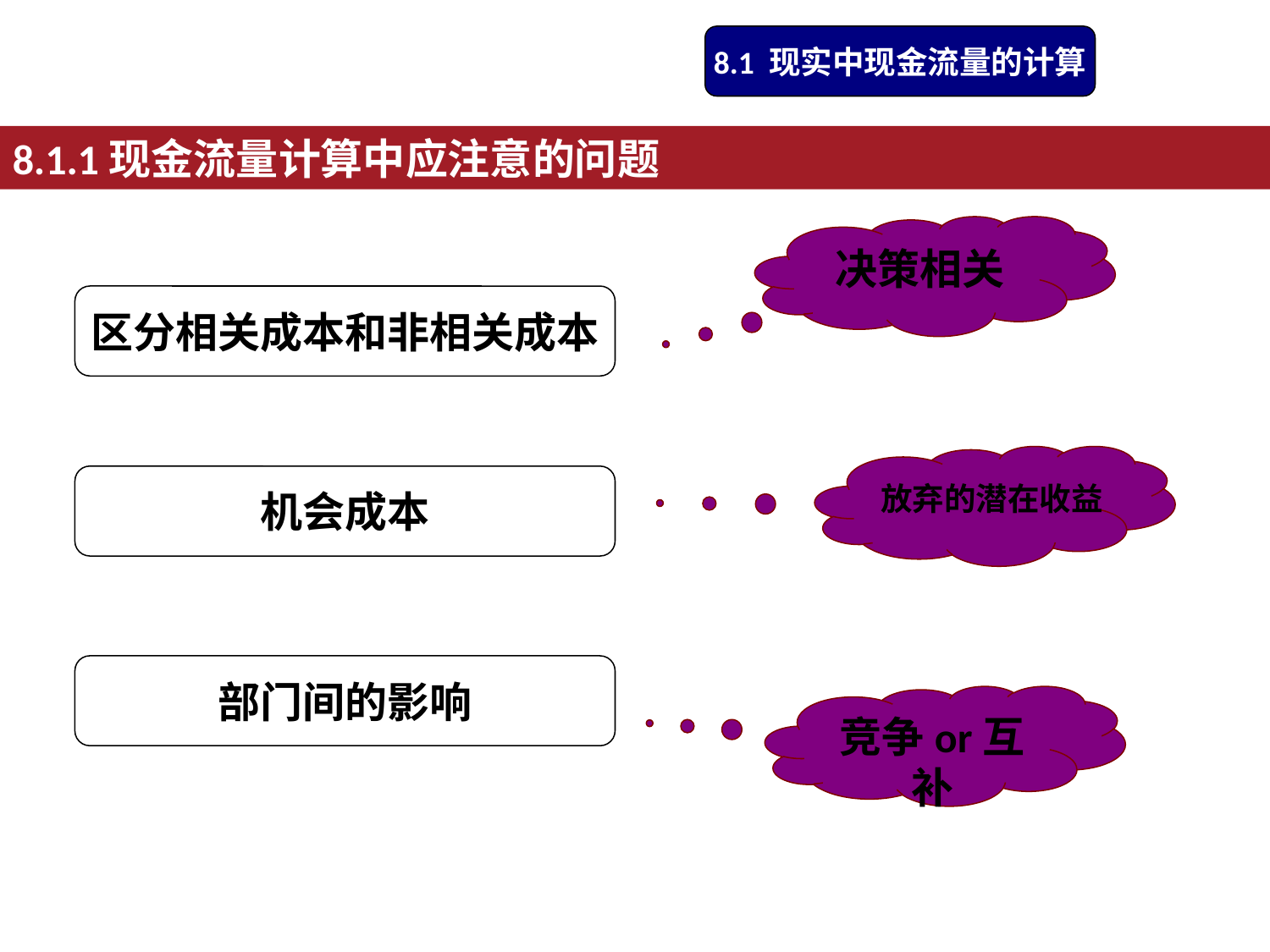

8.1 现实中现金流量的计算
8.1.1现金流量计算中应注意的问题

决策相关
区分相关成本和非相关成本

放弃的潜在收益
机会成本
部门间的影响
竞争or互补